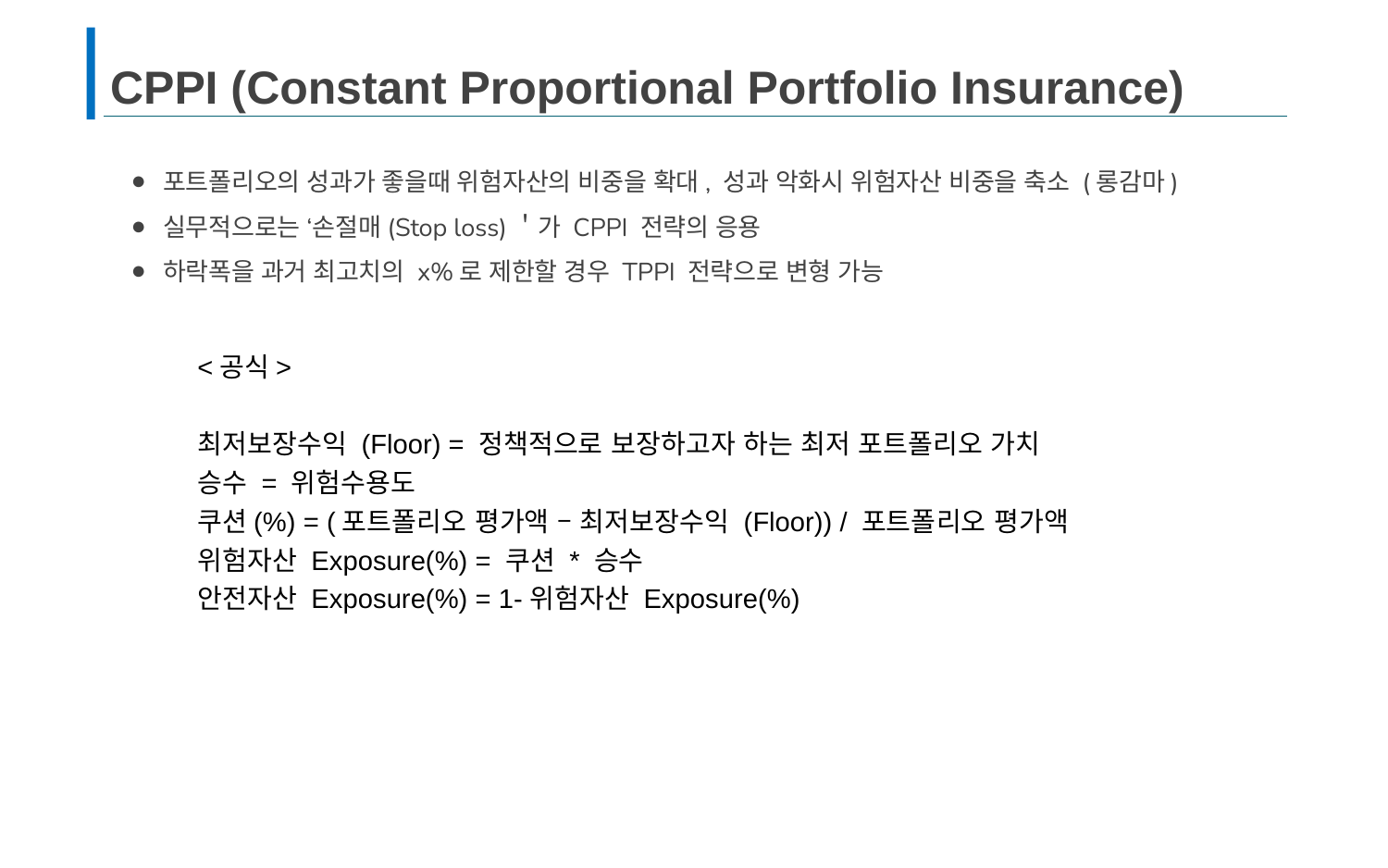

# CPPI (Constant Proportional Portfolio Insurance)
포트폴리오의 성과가 좋을때 위험자산의 비중을 확대, 성과 악화시 위험자산 비중을 축소 (롱감마)
실무적으로는 ‘손절매(Stop loss)＇가 CPPI 전략의 응용
하락폭을 과거 최고치의 x%로 제한할 경우 TPPI 전략으로 변형 가능
<공식>

최저보장수익 (Floor) = 정책적으로 보장하고자 하는 최저 포트폴리오 가치
승수 = 위험수용도
쿠션(%) = (포트폴리오 평가액 – 최저보장수익 (Floor)) / 포트폴리오 평가액
위험자산 Exposure(%) = 쿠션 * 승수
안전자산 Exposure(%) = 1-위험자산 Exposure(%)